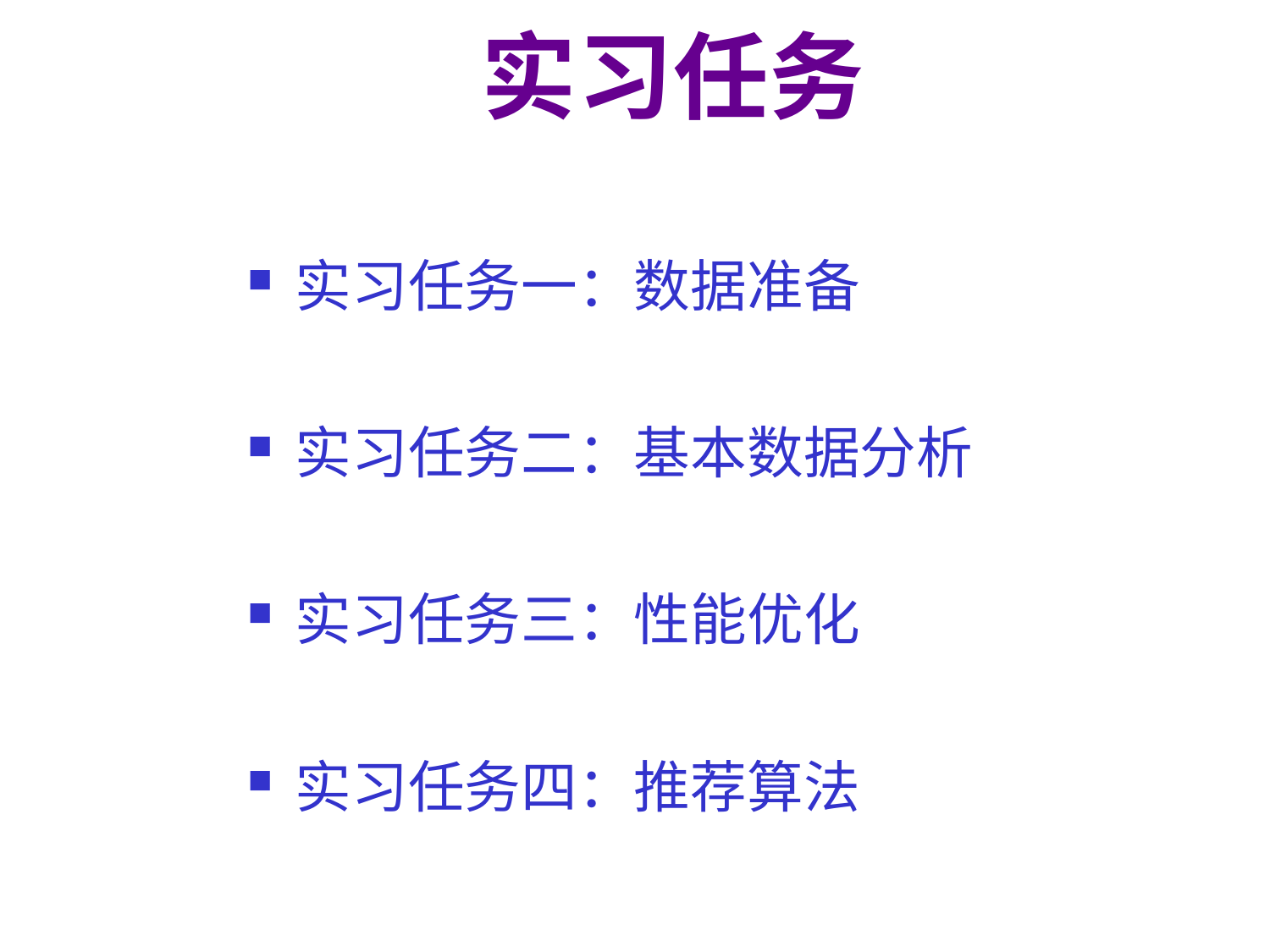

实习任务
实习任务一：数据准备
实习任务二：基本数据分析
实习任务三：性能优化
实习任务四：推荐算法